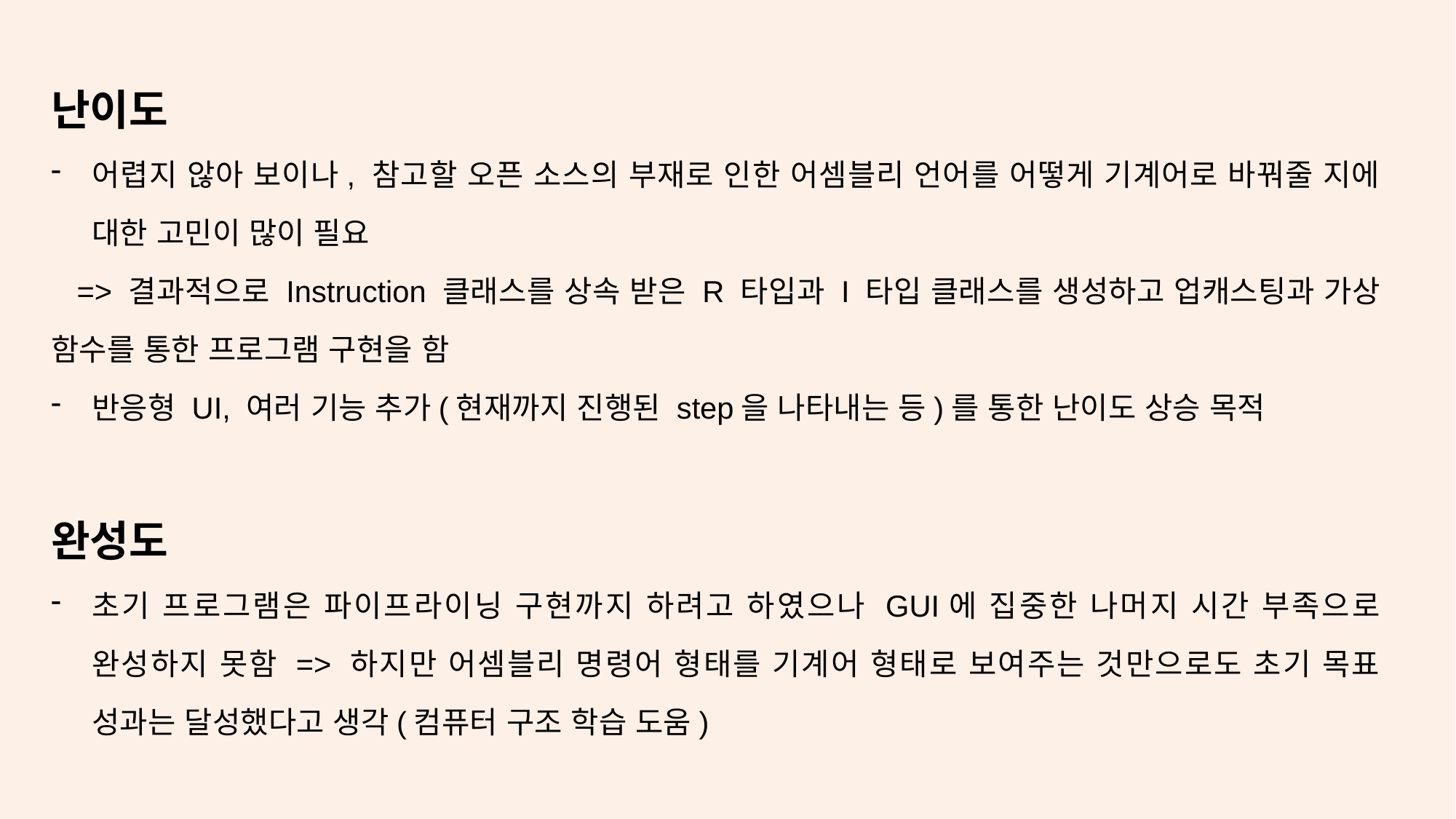

난이도
어렵지 않아 보이나, 참고할 오픈 소스의 부재로 인한 어셈블리 언어를 어떻게 기계어로 바꿔줄 지에 대한 고민이 많이 필요
   => 결과적으로 Instruction 클래스를 상속 받은 R 타입과 I 타입 클래스를 생성하고 업캐스팅과 가상 함수를 통한 프로그램 구현을 함
반응형 UI, 여러 기능 추가(현재까지 진행된 step을 나타내는 등)를 통한 난이도 상승 목적

완성도
초기 프로그램은 파이프라이닝 구현까지 하려고 하였으나 GUI에 집중한 나머지 시간 부족으로 완성하지 못함 => 하지만 어셈블리 명령어 형태를 기계어 형태로 보여주는 것만으로도 초기 목표 성과는 달성했다고 생각(컴퓨터 구조 학습 도움)